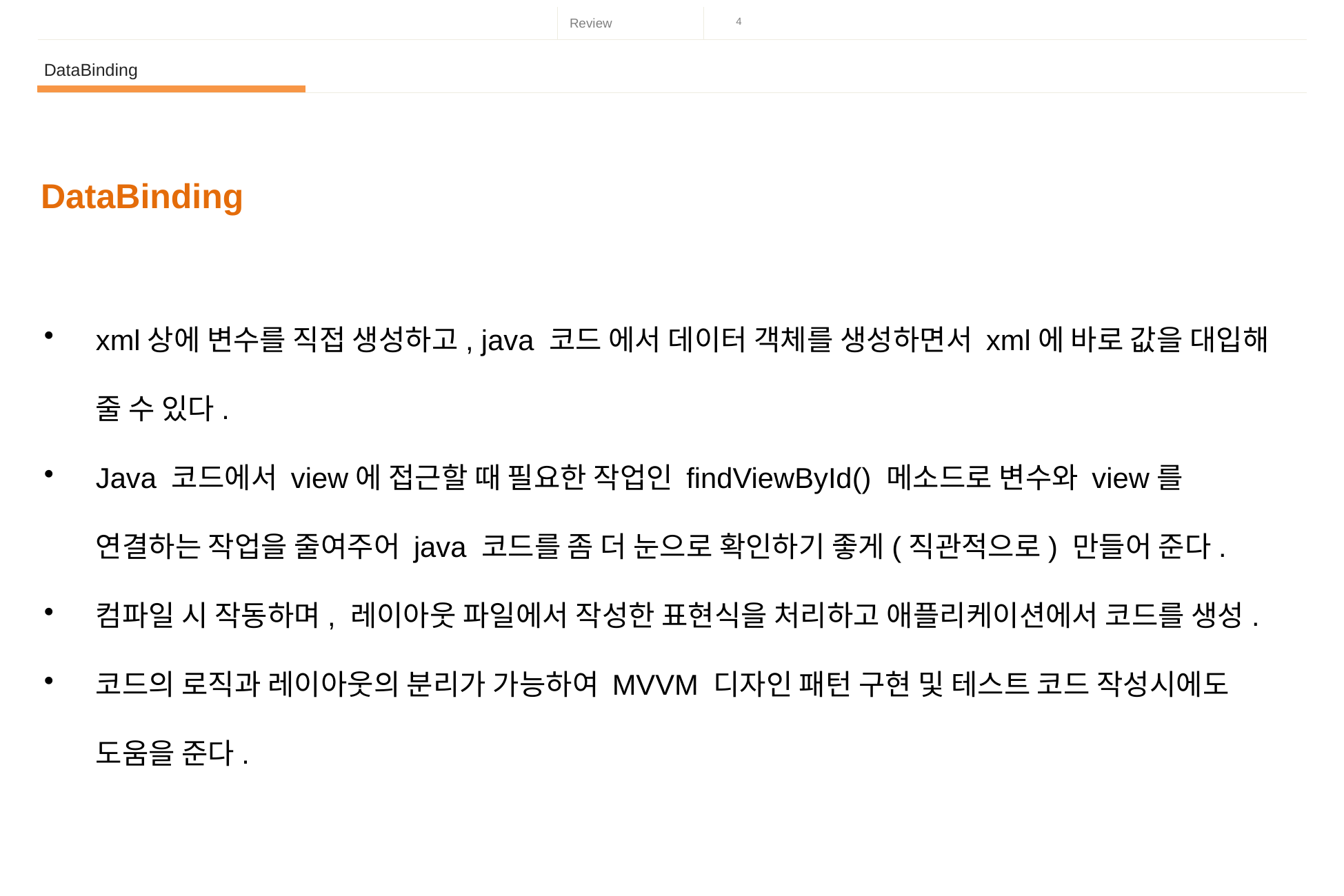

DataBinding
DataBinding
xml상에 변수를 직접 생성하고, java 코드 에서 데이터 객체를 생성하면서 xml에 바로 값을 대입해 줄 수 있다.
Java 코드에서 view에 접근할 때 필요한 작업인 findViewById() 메소드로 변수와 view를 연결하는 작업을 줄여주어 java 코드를 좀 더 눈으로 확인하기 좋게(직관적으로) 만들어 준다.
컴파일 시 작동하며, 레이아웃 파일에서 작성한 표현식을 처리하고 애플리케이션에서 코드를 생성.
코드의 로직과 레이아웃의 분리가 가능하여 MVVM 디자인 패턴 구현 및 테스트 코드 작성시에도 도움을 준다.